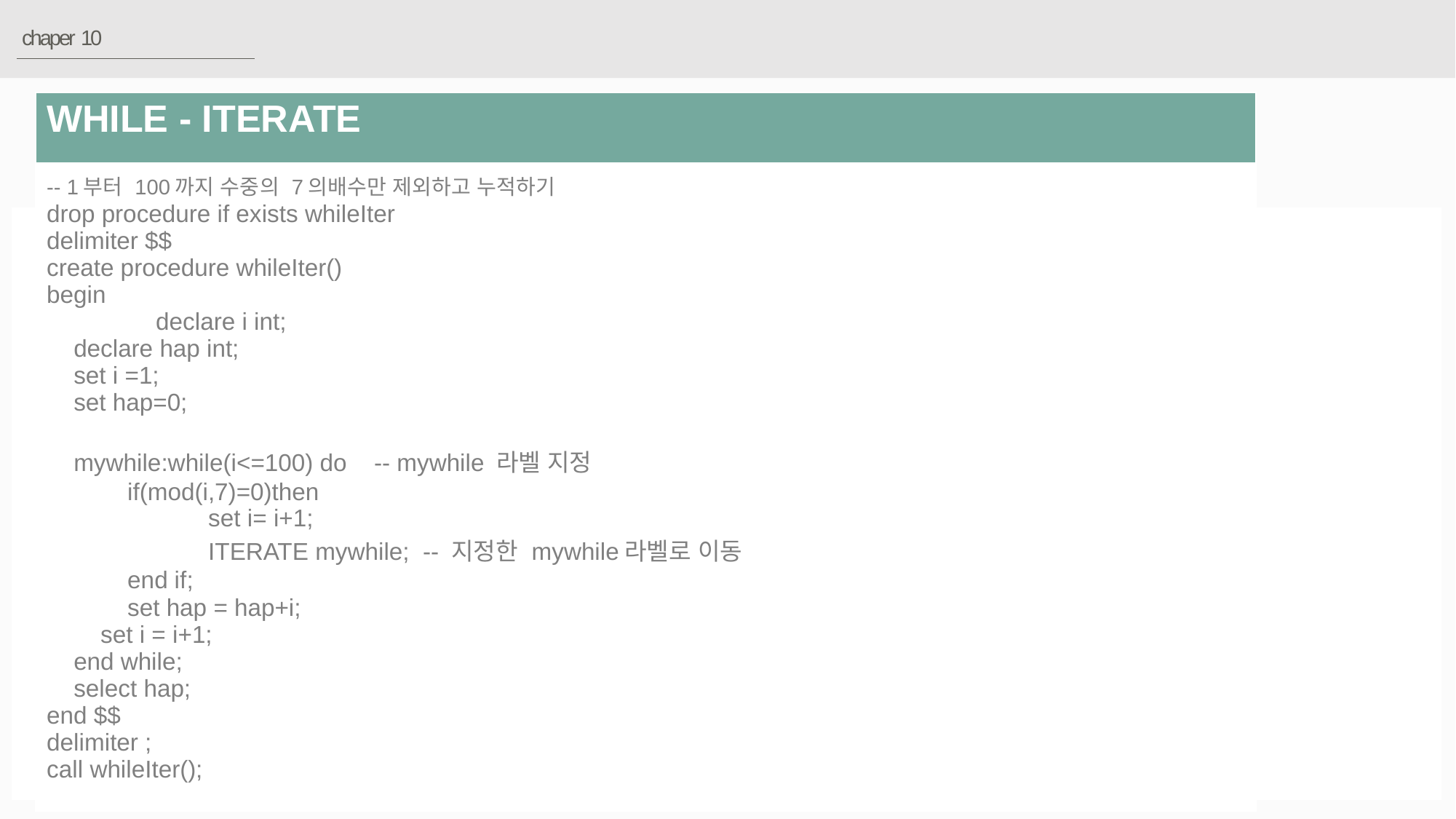

chaper  10
| WHILE - ITERATE |
| --- |
| -- 1부터 100까지 수중의 7의배수만 제외하고 누적하기 drop procedure if exists whileIter delimiter $$ create procedure whileIter() begin declare i int; declare hap int; set i =1; set hap=0; mywhile:while(i<=100) do -- mywhile 라벨 지정 if(mod(i,7)=0)then set i= i+1; ITERATE mywhile; -- 지정한 mywhile라벨로 이동 end if; set hap = hap+i; set i = i+1; end while; select hap; end $$ delimiter ; call whileIter(); |